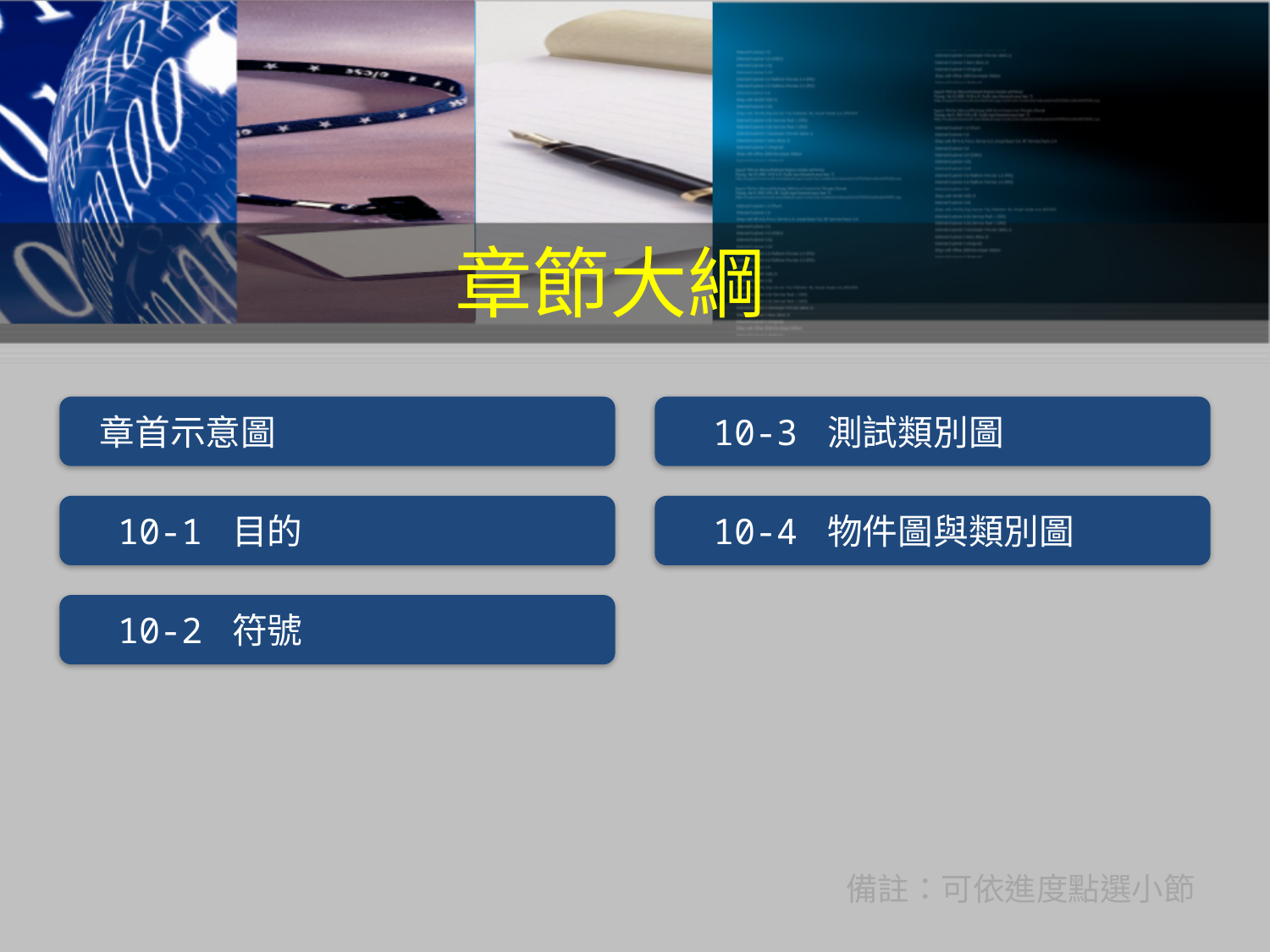

章節大綱
  章首示意圖
  10-3 測試類別圖
  10-1 目的
  10-4 物件圖與類別圖
  10-2 符號
備註：可依進度點選小節